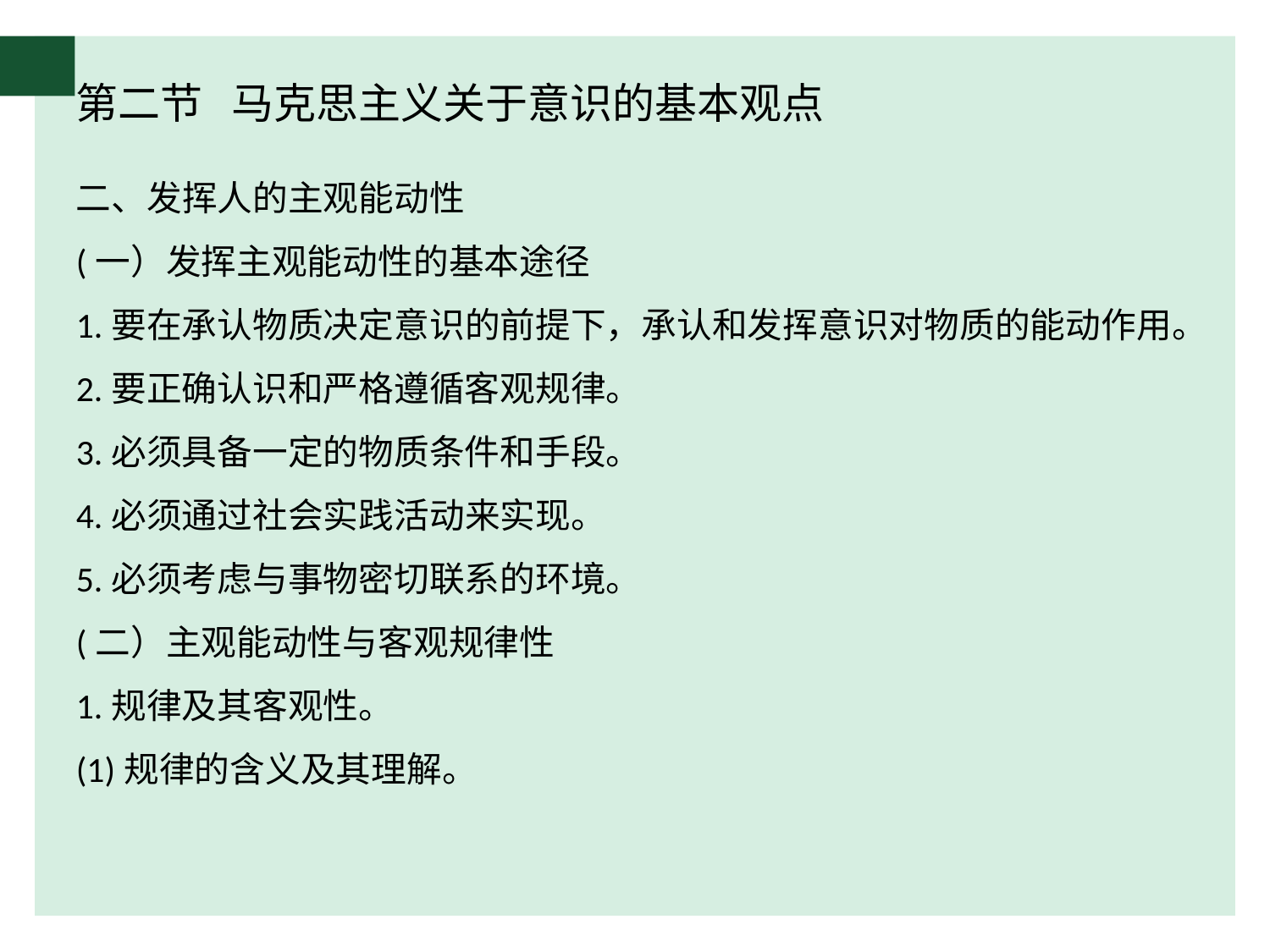

# 第二节   马克思主义关于意识的基本观点
二、发挥人的主观能动性
(一）发挥主观能动性的基本途径
1.要在承认物质决定意识的前提下，承认和发挥意识对物质的能动作用。
2.要正确认识和严格遵循客观规律。
3.必须具备一定的物质条件和手段。
4.必须通过社会实践活动来实现。
5.必须考虑与事物密切联系的环境。
(二）主观能动性与客观规律性
1.规律及其客观性。
(1)规律的含义及其理解。